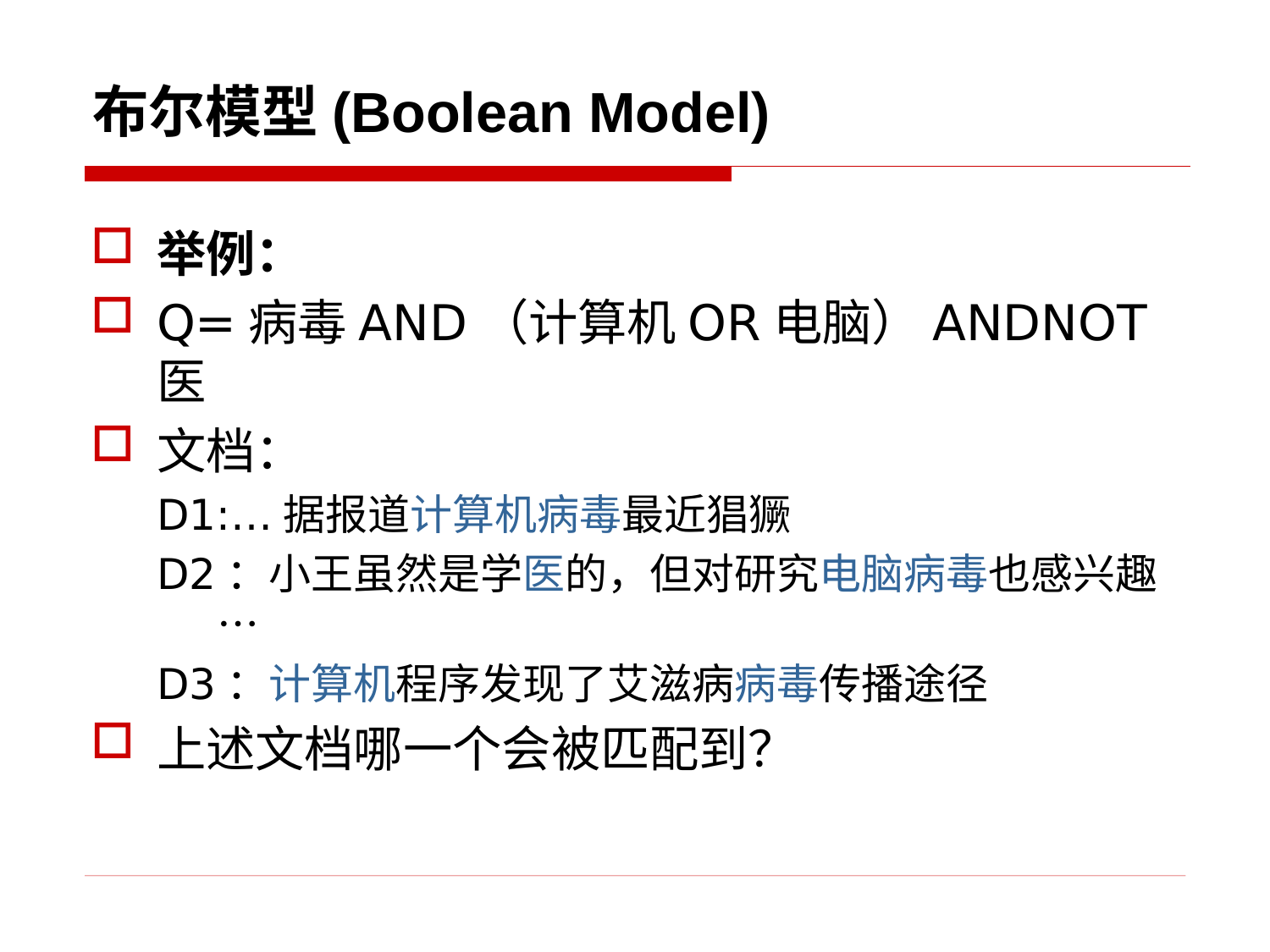

# 布尔模型(Boolean Model)
举例：
Q=病毒AND（计算机OR电脑）ANDNOT医
文档：
D1:…据报道计算机病毒最近猖獗
D2：小王虽然是学医的，但对研究电脑病毒也感兴趣…
D3：计算机程序发现了艾滋病病毒传播途径
上述文档哪一个会被匹配到？